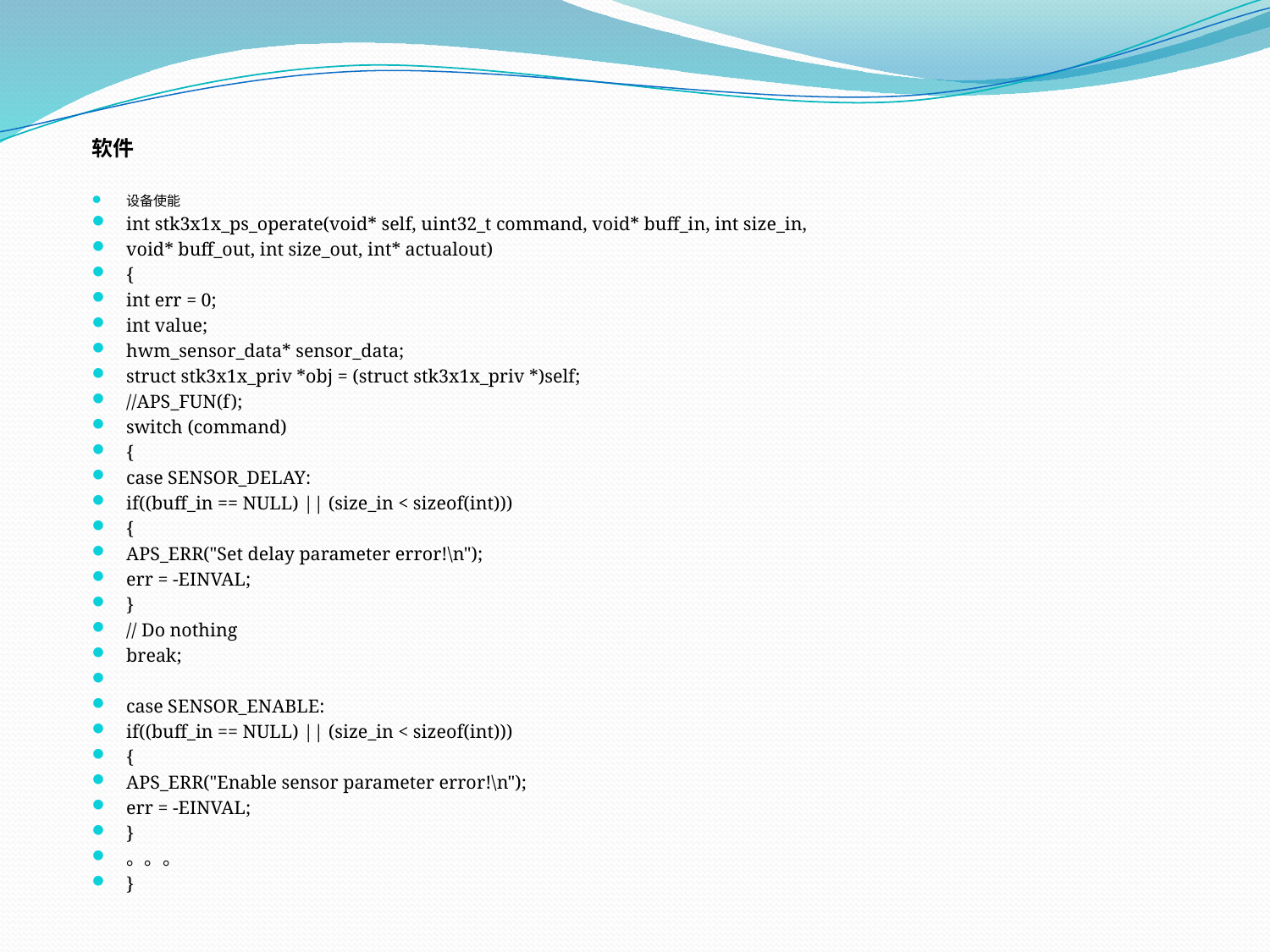

软件

设备使能
int stk3x1x_ps_operate(void* self, uint32_t command, void* buff_in, int size_in,
		void* buff_out, int size_out, int* actualout)
{
	int err = 0;
	int value;
	hwm_sensor_data* sensor_data;
	struct stk3x1x_priv *obj = (struct stk3x1x_priv *)self;
	//APS_FUN(f);
	switch (command)
	{
		case SENSOR_DELAY:
			if((buff_in == NULL) || (size_in < sizeof(int)))
			{
				APS_ERR("Set delay parameter error!\n");
				err = -EINVAL;
			}
			// Do nothing
			break;

		case SENSOR_ENABLE:
			if((buff_in == NULL) || (size_in < sizeof(int)))
			{
				APS_ERR("Enable sensor parameter error!\n");
				err = -EINVAL;
			}
			。。。
}